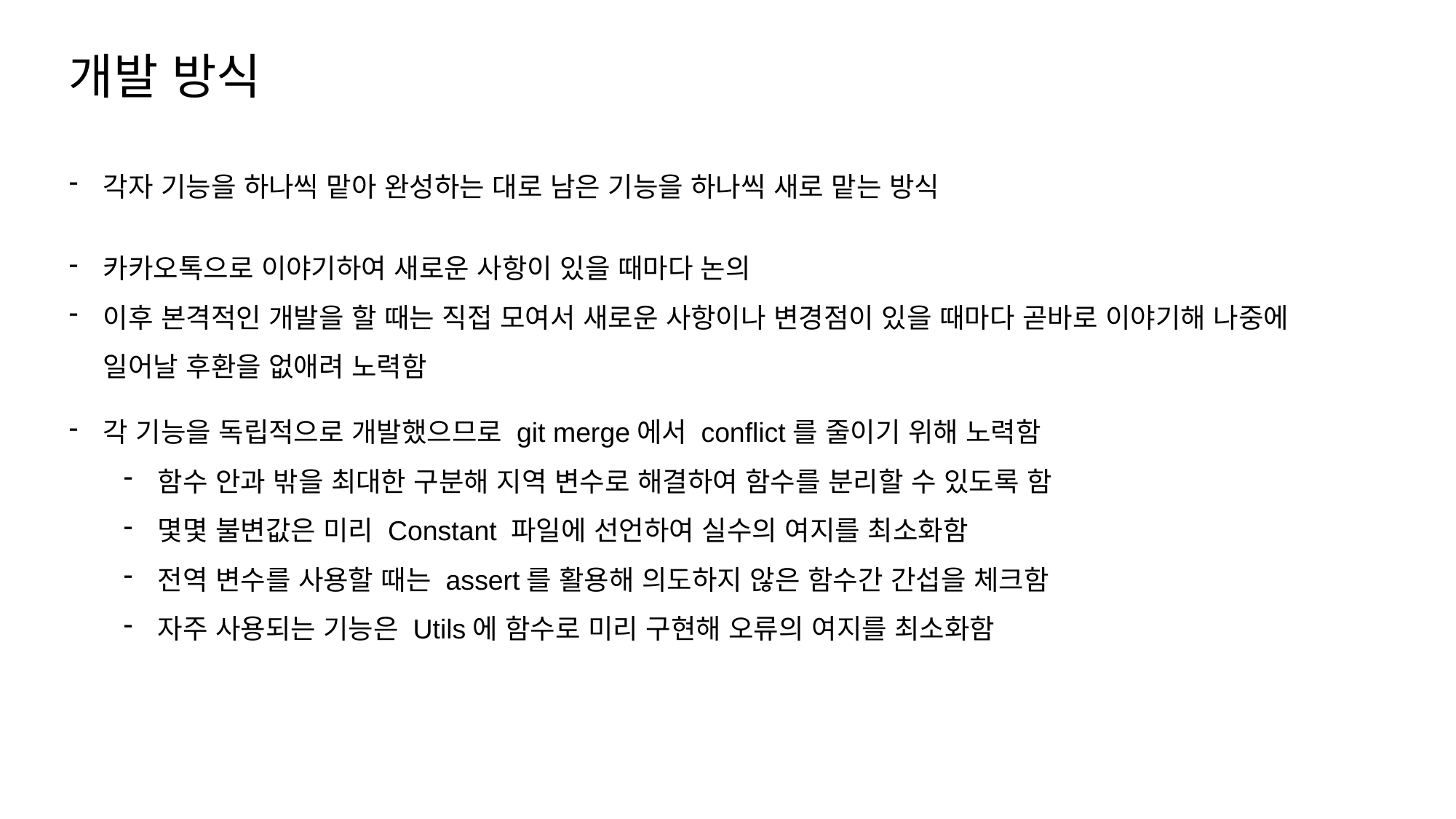

개발 방식

각자 기능을 하나씩 맡아 완성하는 대로 남은 기능을 하나씩 새로 맡는 방식

카카오톡으로 이야기하여 새로운 사항이 있을 때마다 논의
이후 본격적인 개발을 할 때는 직접 모여서 새로운 사항이나 변경점이 있을 때마다 곧바로 이야기해 나중에 일어날 후환을 없애려 노력함

각 기능을 독립적으로 개발했으므로 git merge에서 conflict를 줄이기 위해 노력함
함수 안과 밖을 최대한 구분해 지역 변수로 해결하여 함수를 분리할 수 있도록 함
몇몇 불변값은 미리 Constant 파일에 선언하여 실수의 여지를 최소화함
전역 변수를 사용할 때는 assert를 활용해 의도하지 않은 함수간 간섭을 체크함
자주 사용되는 기능은 Utils에 함수로 미리 구현해 오류의 여지를 최소화함